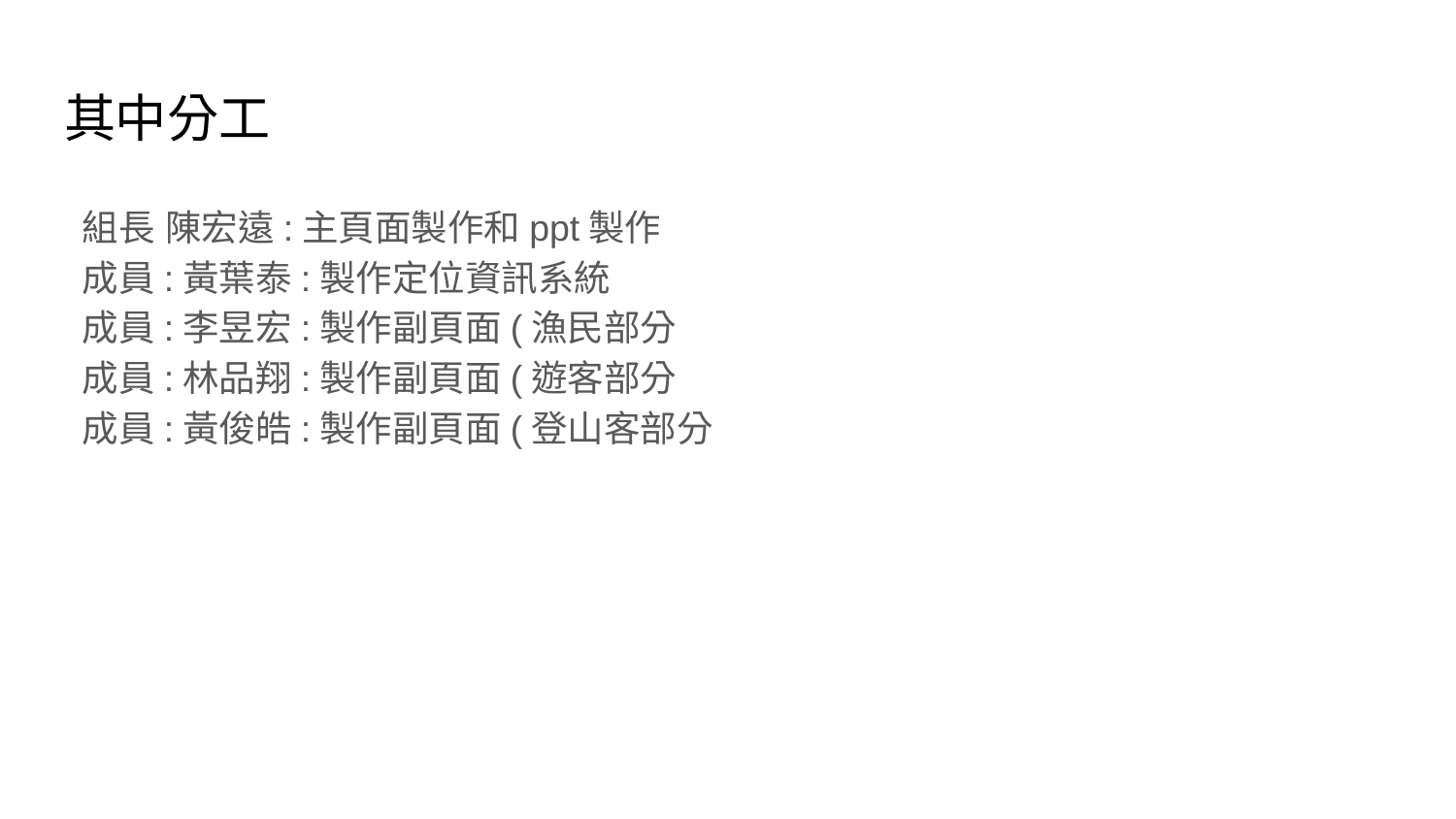

# 其中分工
組長 陳宏遠:主頁面製作和ppt製作
成員:黃葉泰:製作定位資訊系統
成員:李昱宏:製作副頁面(漁民部分
成員:林品翔:製作副頁面(遊客部分
成員:黃俊皓:製作副頁面(登山客部分